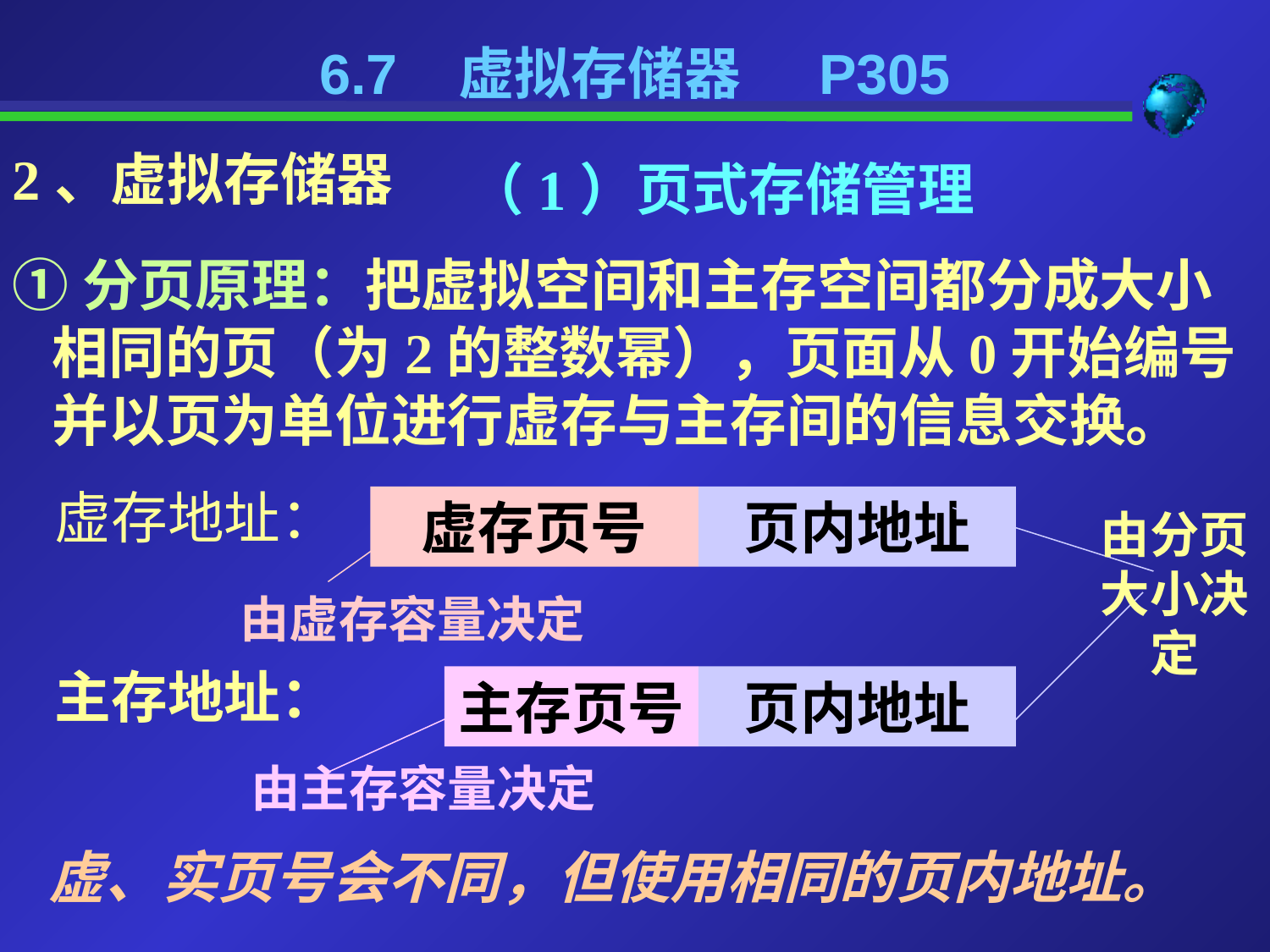

6.7   虚拟存储器     P305
2、虚拟存储器
（1）页式存储管理
①分页原理：把虚拟空间和主存空间都分成大小相同的页（为2的整数幂），页面从0开始编号
并以页为单位进行虚存与主存间的信息交换。
虚存地址：
虚存页号
页内地址
由分页大小决定

由虚存容量决定

主存地址：
主存页号
页内地址

由主存容量决定
虚、实页号会不同，但使用相同的页内地址。
71